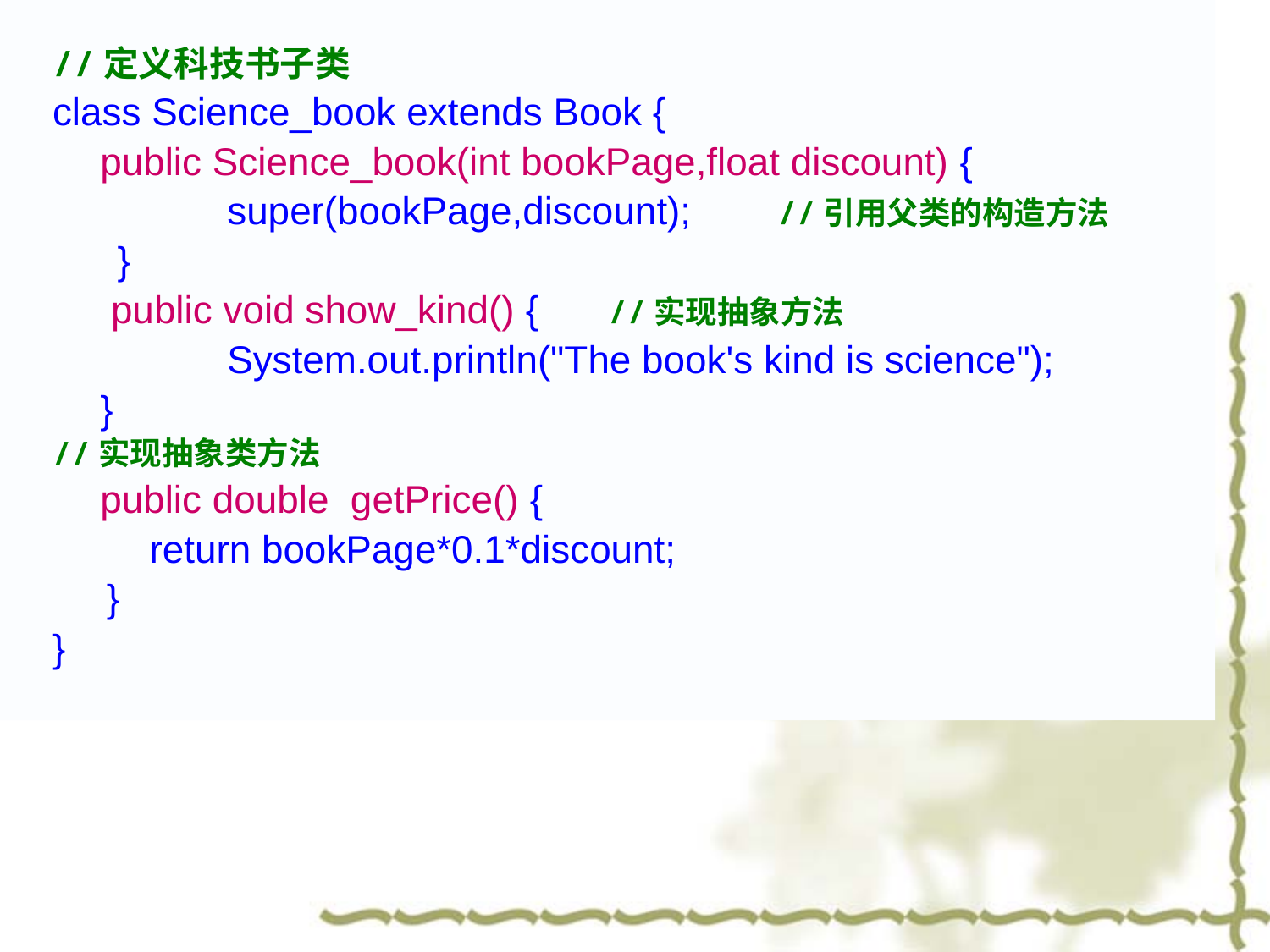

//定义科技书子类
class Science_book extends Book {
   	public Science_book(int bookPage,float discount) {
       	super(bookPage,discount);        //引用父类的构造方法
      }
	 public void show_kind() { 	//实现抽象方法
           	System.out.println("The book's kind is science");
   	}
//实现抽象类方法
   	public double  getPrice() {
         return bookPage*0.1*discount;
     }
}